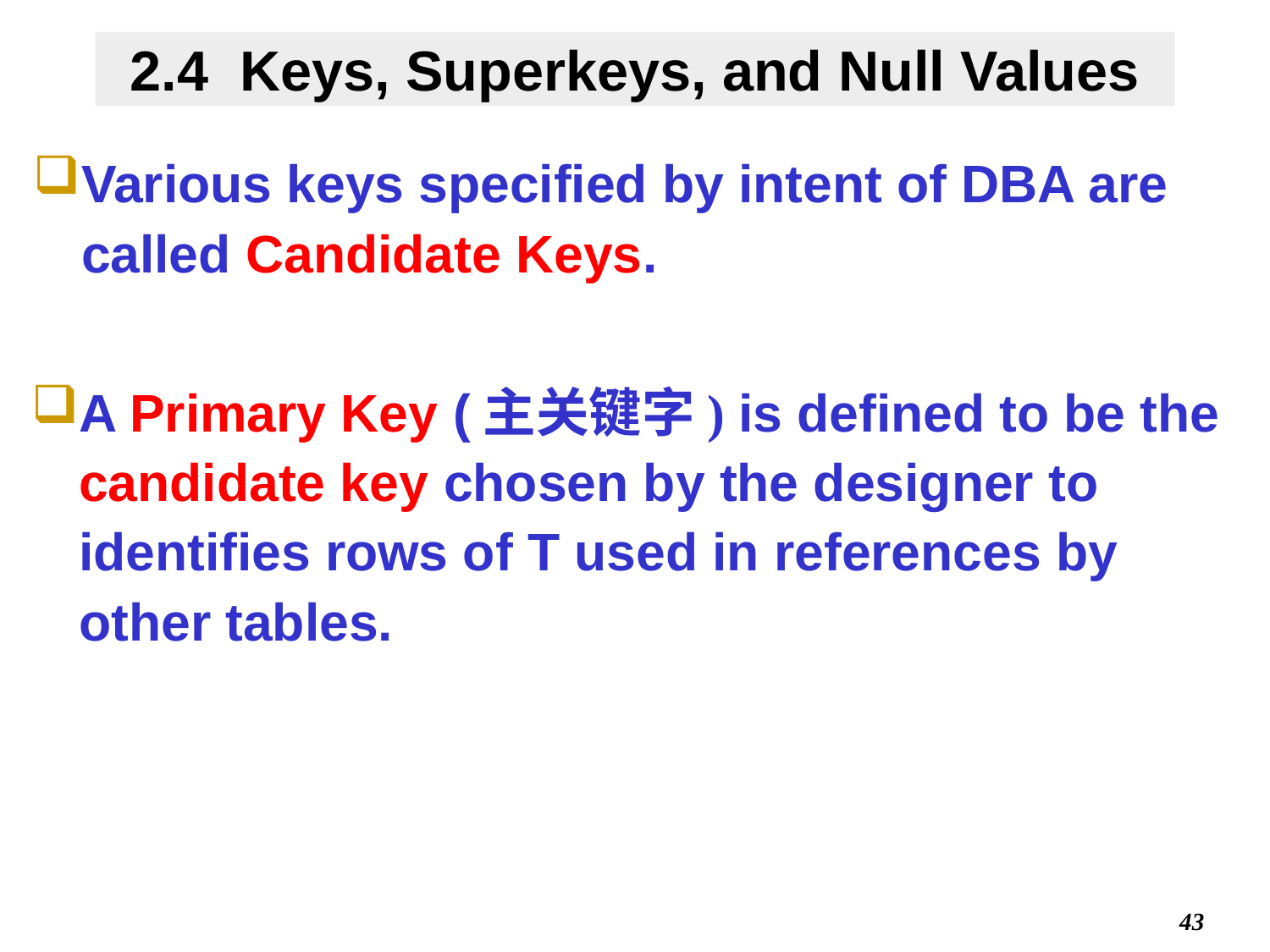

# 2.4  Keys, Superkeys, and Null Values
Various keys specified by intent of DBA are called Candidate Keys.
A Primary Key (主关键字) is defined to be the candidate key chosen by the designer to identifies rows of T used in references by other tables.

43